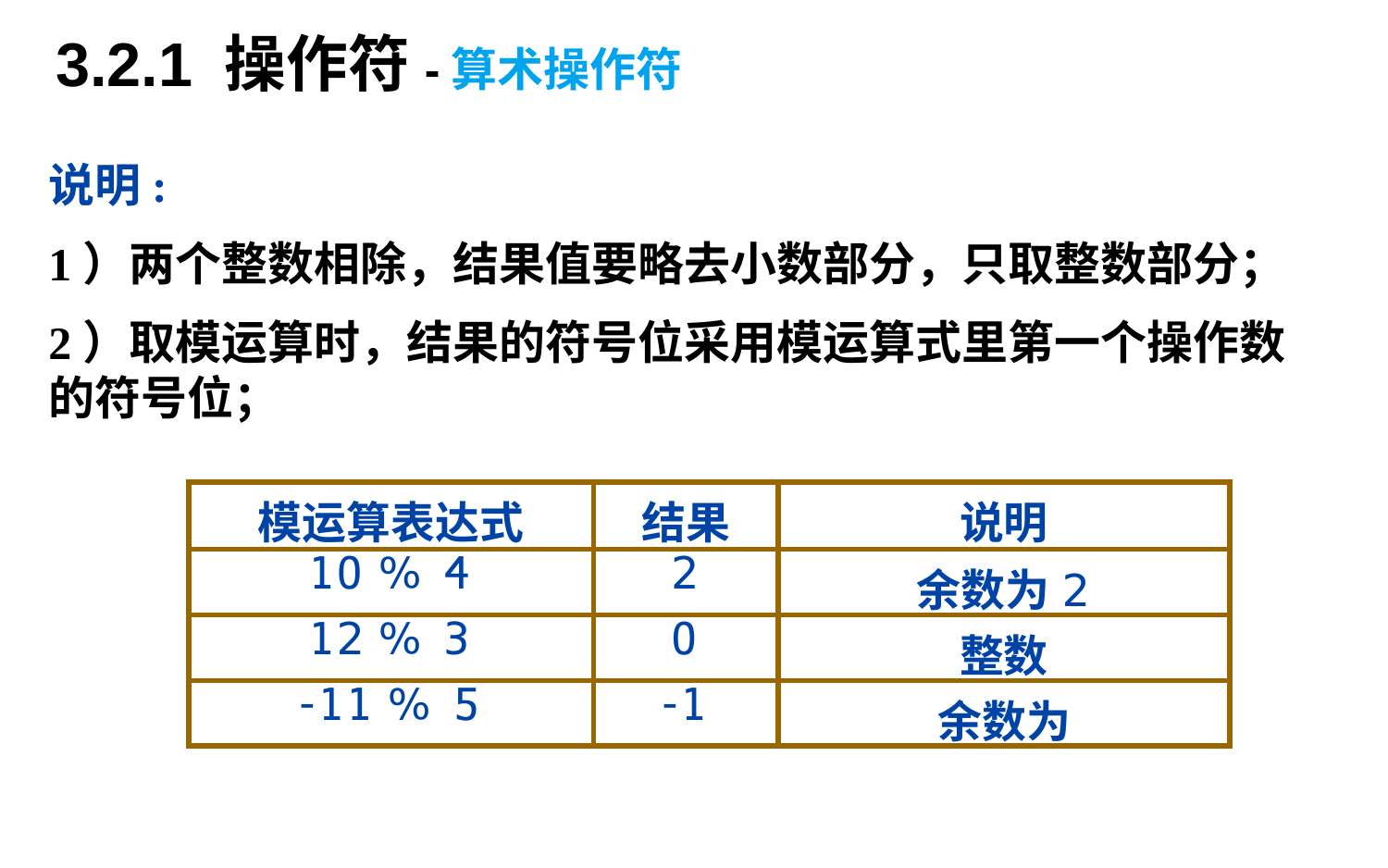

3.2.1 操作符-算术操作符
说明:
1）两个整数相除，结果值要略去小数部分，只取整数部分；
2）取模运算时，结果的符号位采用模运算式里第一个操作数的符号位；
| 模运算表达式 | 结果 | 说明 |
| --- | --- | --- |
| 10 % 4 | 2 | 余数为2 |
| 12 % 3 | 0 | 整数 |
| -11 % 5 | -1 | 余数为 |